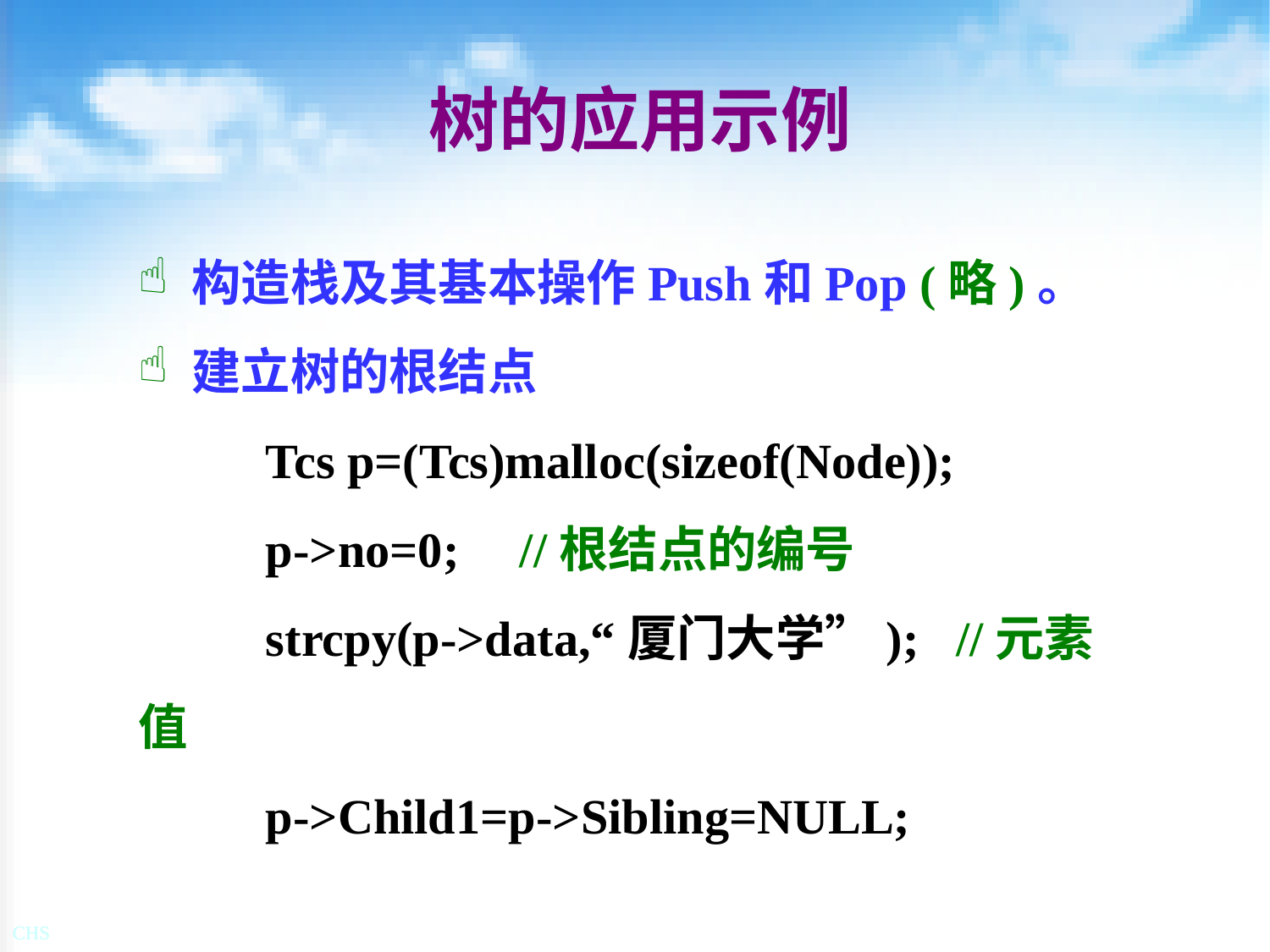

# 树的应用示例
 构造栈及其基本操作Push和Pop (略)。
 建立树的根结点
	Tcs p=(Tcs)malloc(sizeof(Node));
	p->no=0;	//根结点的编号
	strcpy(p->data,“厦门大学”);   //元素值
	p->Child1=p->Sibling=NULL;
159